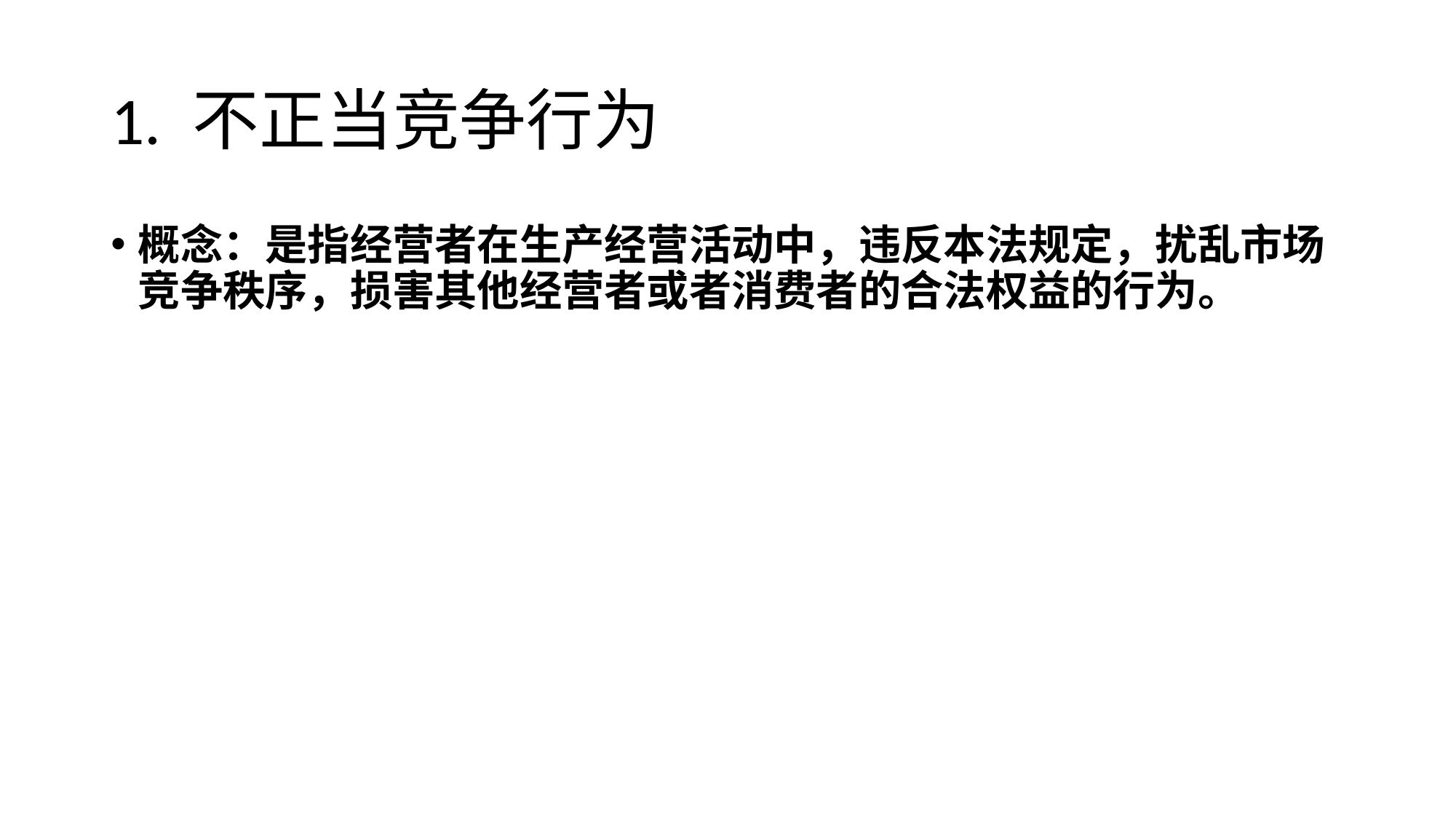

# 1. 不正当竞争行为
概念：是指经营者在生产经营活动中，违反本法规定，扰乱市场竞争秩序，损害其他经营者或者消费者的合法权益的行为。